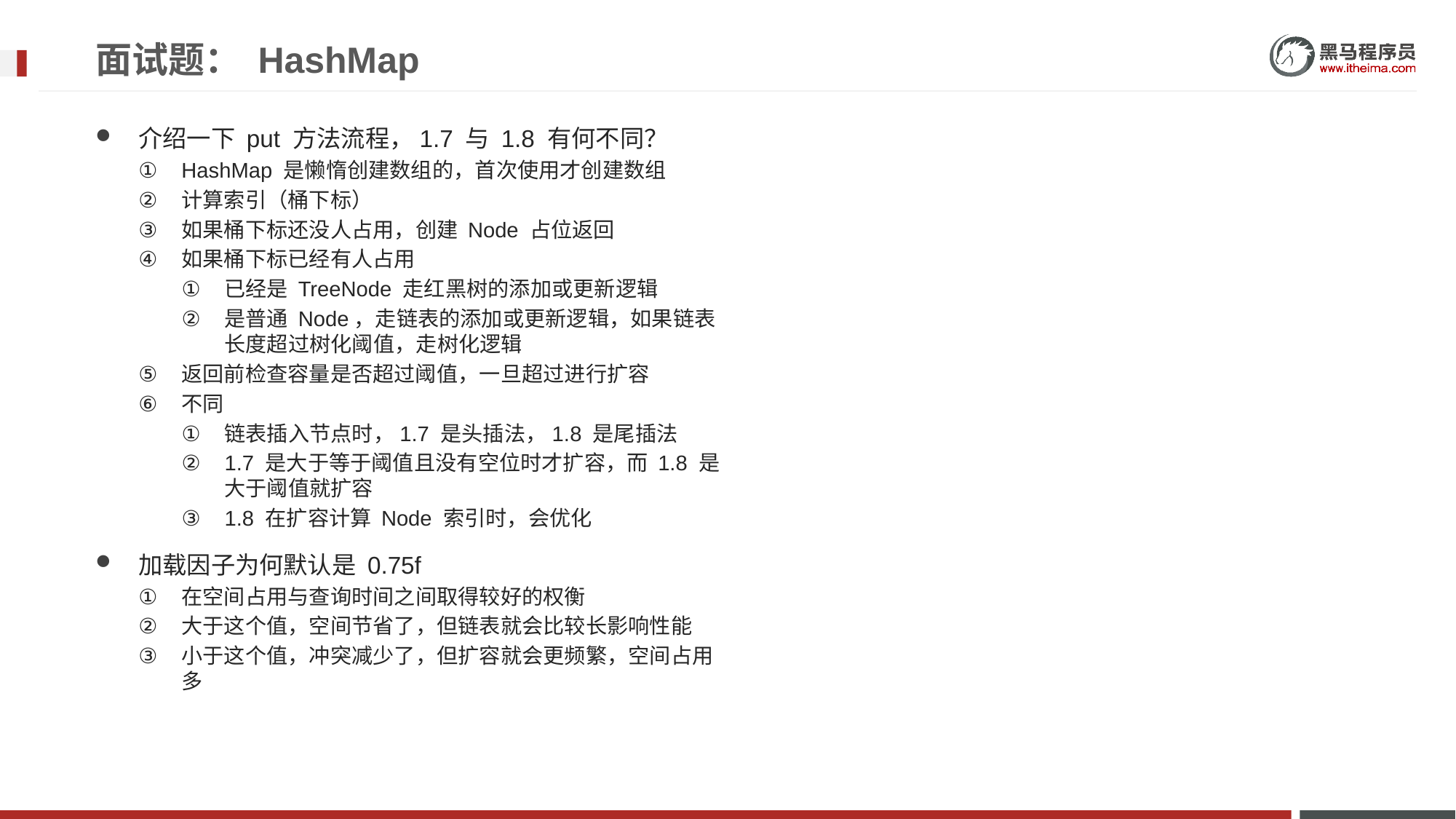

# 面试题： HashMap
介绍一下 put 方法流程，1.7 与 1.8 有何不同？
HashMap 是懒惰创建数组的，首次使用才创建数组
计算索引（桶下标）
如果桶下标还没人占用，创建 Node 占位返回
如果桶下标已经有人占用
已经是 TreeNode 走红黑树的添加或更新逻辑
是普通 Node，走链表的添加或更新逻辑，如果链表长度超过树化阈值，走树化逻辑
返回前检查容量是否超过阈值，一旦超过进行扩容
不同
链表插入节点时，1.7 是头插法，1.8 是尾插法
1.7 是大于等于阈值且没有空位时才扩容，而 1.8 是大于阈值就扩容
1.8 在扩容计算 Node 索引时，会优化
加载因子为何默认是 0.75f
在空间占用与查询时间之间取得较好的权衡
大于这个值，空间节省了，但链表就会比较长影响性能
小于这个值，冲突减少了，但扩容就会更频繁，空间占用多